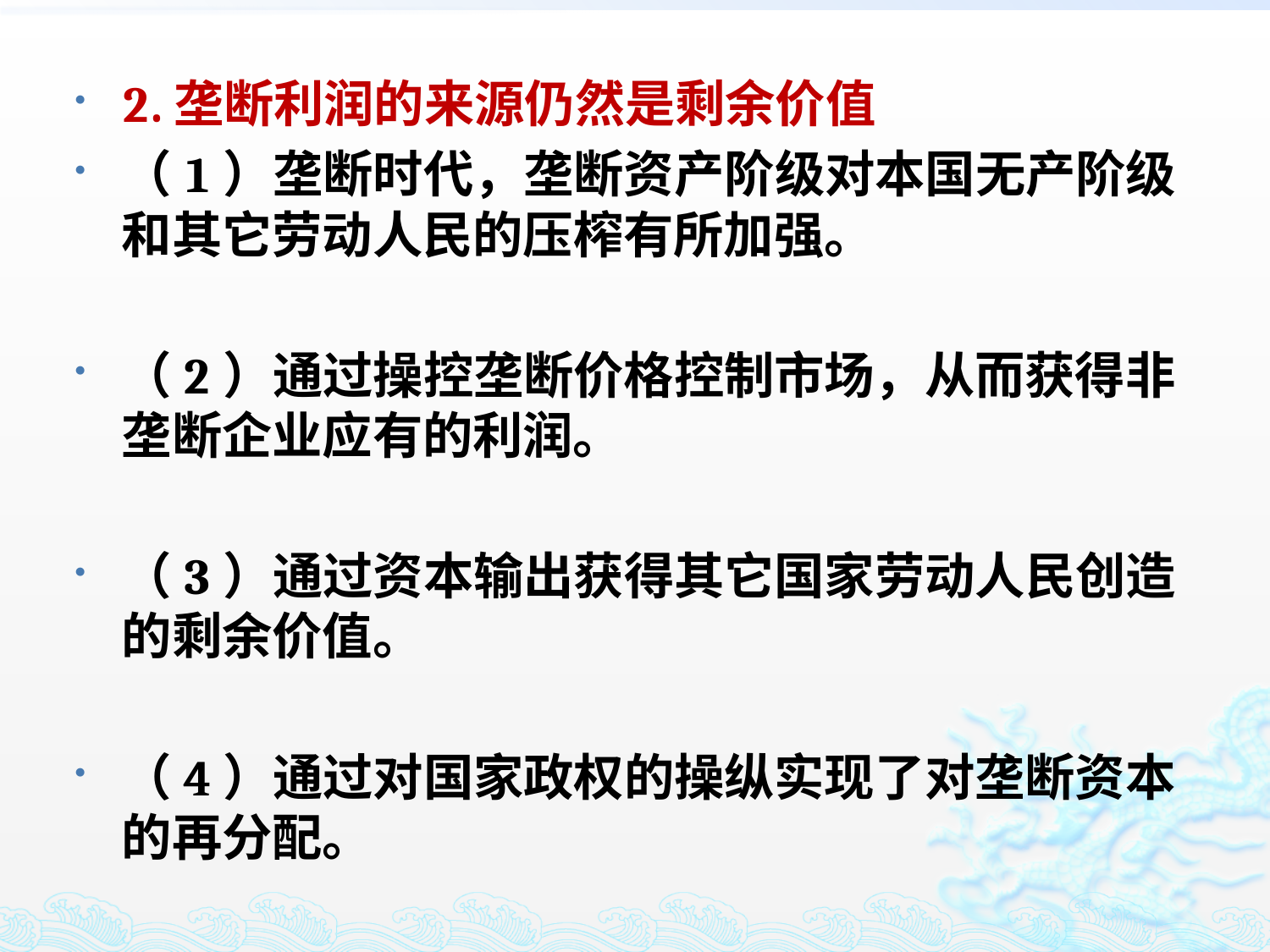

2.垄断利润的来源仍然是剩余价值
（1）垄断时代，垄断资产阶级对本国无产阶级和其它劳动人民的压榨有所加强。

（2）通过操控垄断价格控制市场，从而获得非垄断企业应有的利润。

（3）通过资本输出获得其它国家劳动人民创造的剩余价值。

（4）通过对国家政权的操纵实现了对垄断资本的再分配。